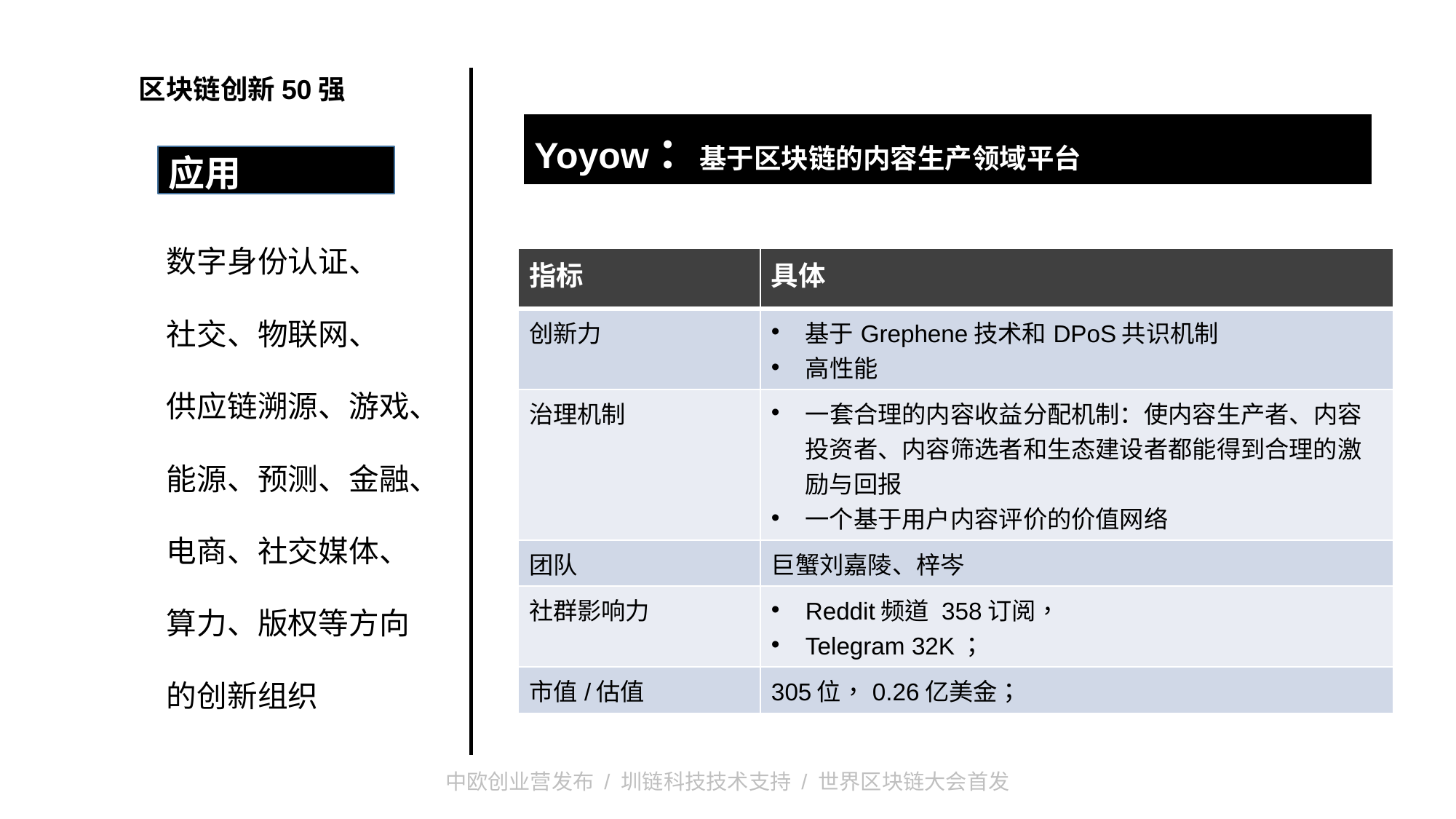

区块链创新50强
| Yoyow：基于区块链的内容生产领域平台 |
| --- |
|  |
应用
数字身份认证、
社交、物联网、
供应链溯源、游戏、
能源、预测、金融、
电商、社交媒体、
算力、版权等方向
的创新组织
| 指标 | 具体 |
| --- | --- |
| 创新力 | 基于Grephene技术和DPoS共识机制 高性能 |
| 治理机制 | 一套合理的内容收益分配机制：使内容生产者、内容投资者、内容筛选者和生态建设者都能得到合理的激励与回报 一个基于用户内容评价的价值网络 |
| 团队 | 巨蟹刘嘉陵、梓岑 |
| 社群影响力 | Reddit频道 358订阅， Telegram 32K； |
| 市值/估值 | 305位，0.26亿美金； |
中欧创业营发布 / 圳链科技技术支持 / 世界区块链大会首发